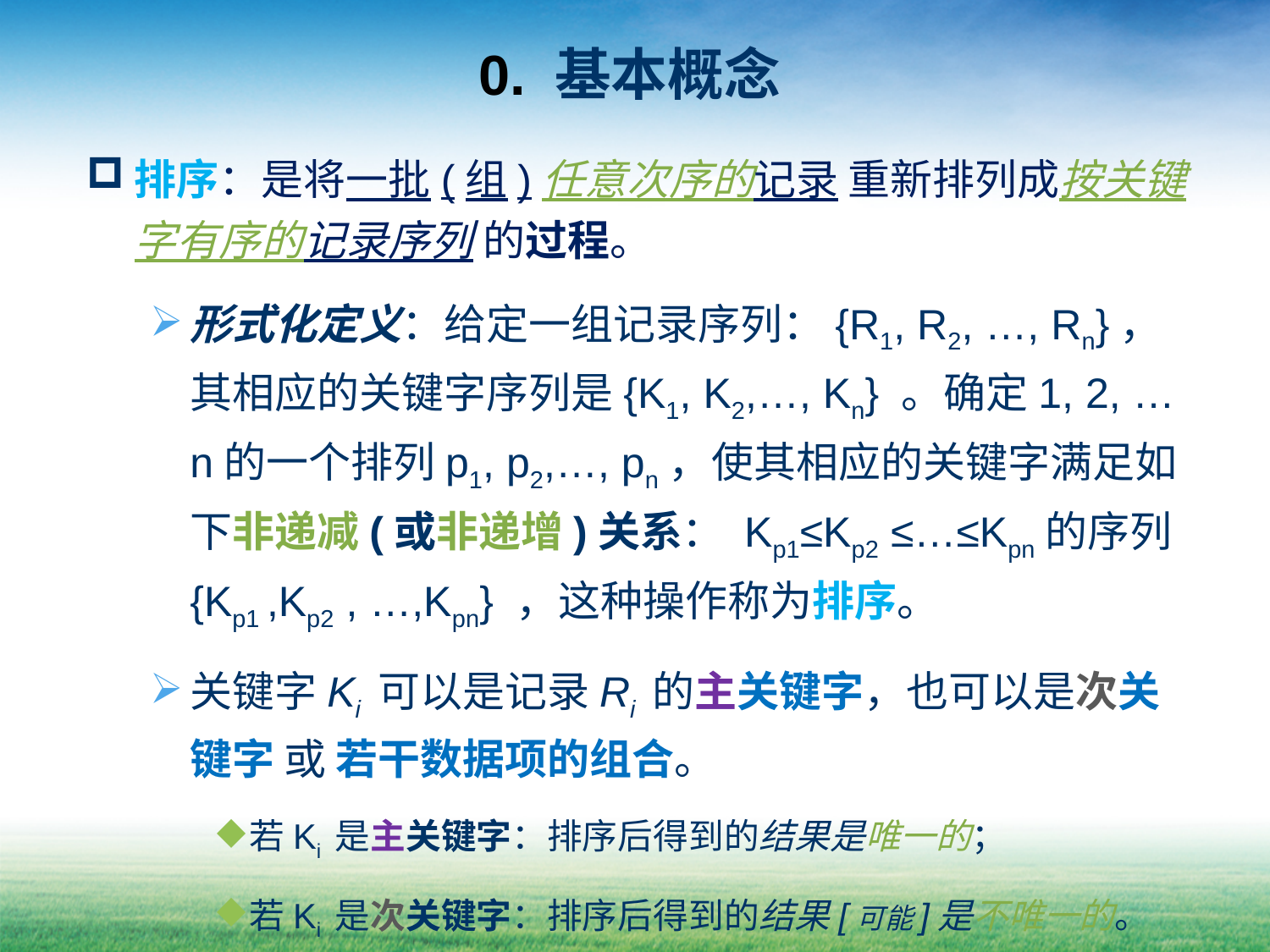

# 0. 基本概念
排序：是将一批(组)任意次序的记录 重新排列成按关键字有序的记录序列 的过程。
形式化定义：给定一组记录序列：{R1, R2, …, Rn}，其相应的关键字序列是{K1, K2,…, Kn} 。确定1, 2, … n的一个排列p1, p2,…, pn，使其相应的关键字满足如下非递减(或非递增)关系： Kp1≤Kp2 ≤…≤Kpn的序列{Kp1 ,Kp2 , …,Kpn} ，这种操作称为排序。
关键字Ki 可以是记录Ri 的主关键字，也可以是次关键字 或 若干数据项的组合。
若Ki 是主关键字：排序后得到的结果是唯一的；
若Ki 是次关键字：排序后得到的结果[可能]是不唯一的。